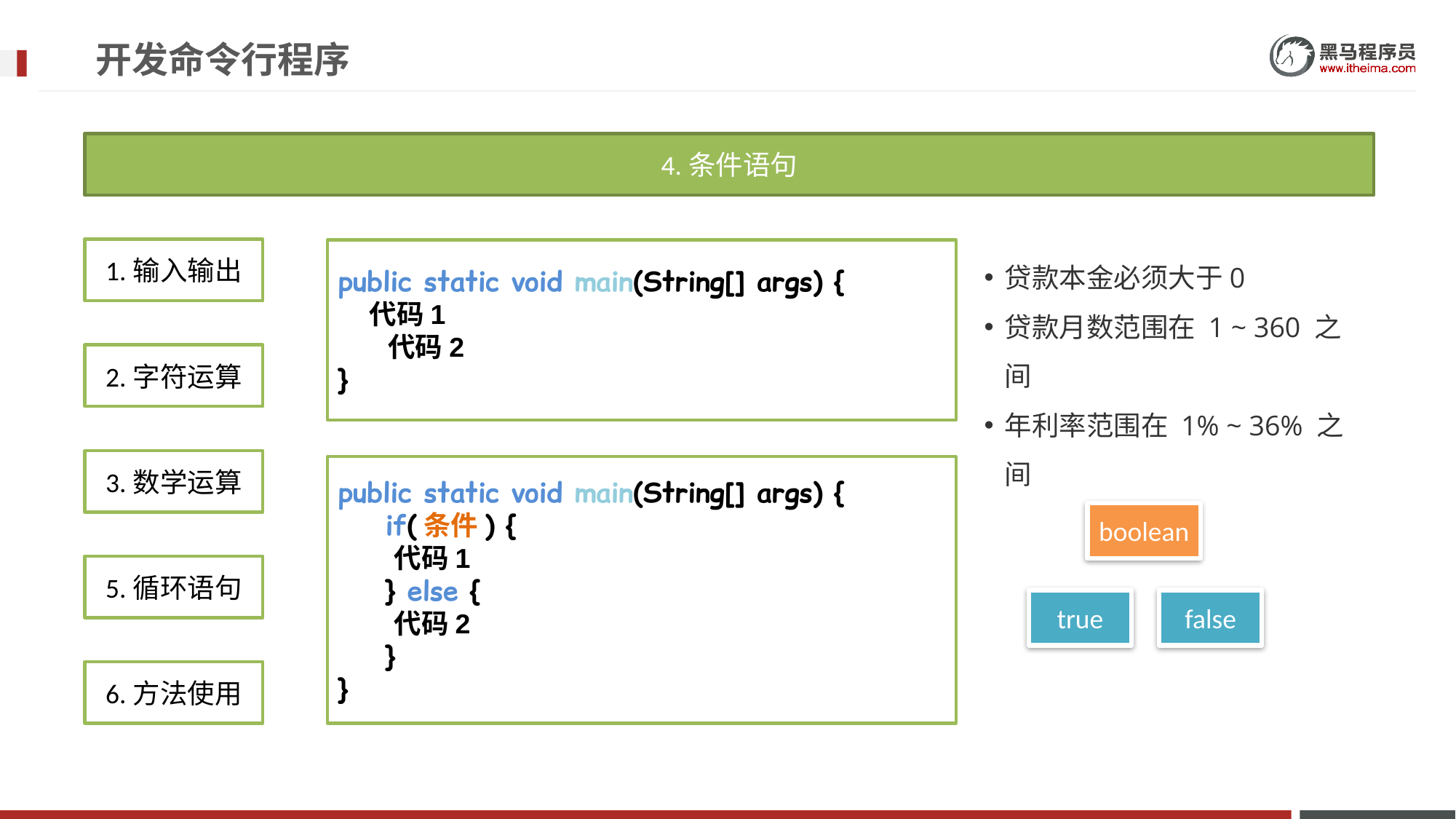

# 开发命令行程序
4.条件语句
贷款本金必须大于0
贷款月数范围在 1 ~ 360 之间
年利率范围在 1% ~ 36% 之间

1.输入输出
public static void main(String[] args) {
    代码1
       代码2
}
2.字符运算
3.数学运算
public static void main(String[] args) {
    if(条件) {
        代码1
    } else {
        代码2
    }
}
boolean
5.循环语句
true
false
6.方法使用